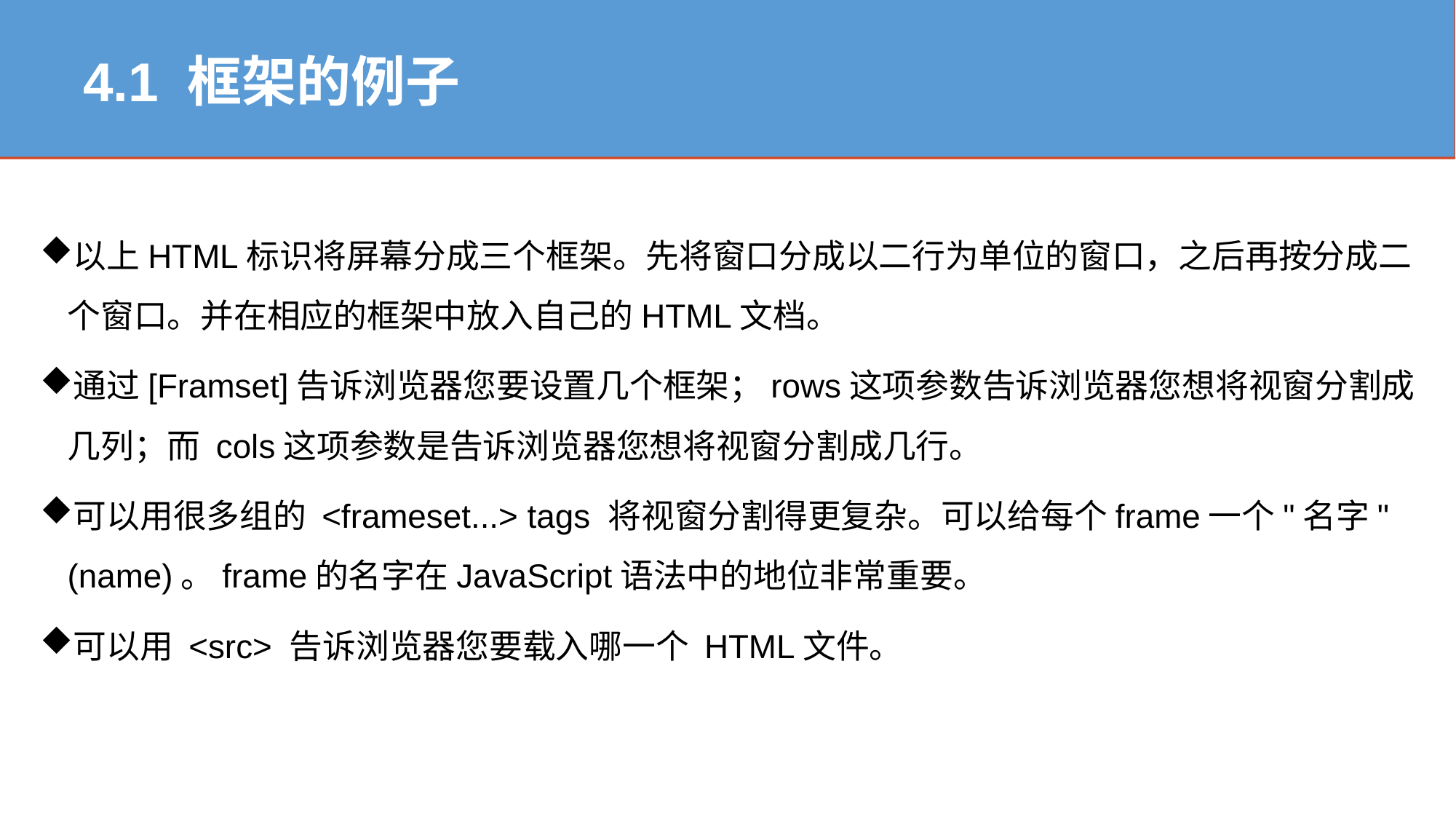

4.1 框架的例子

以上HTML标识将屏幕分成三个框架。先将窗口分成以二行为单位的窗口，之后再按分成二个窗口。并在相应的框架中放入自己的HTML文档。
通过[Framset]告诉浏览器您要设置几个框架；rows这项参数告诉浏览器您想将视窗分割成几列；而 cols这项参数是告诉浏览器您想将视窗分割成几行。
可以用很多组的 <frameset...> tags 将视窗分割得更复杂。可以给每个frame一个"名字" (name)。frame的名字在JavaScript语法中的地位非常重要。
可以用 <src> 告诉浏览器您要载入哪一个 HTML文件。